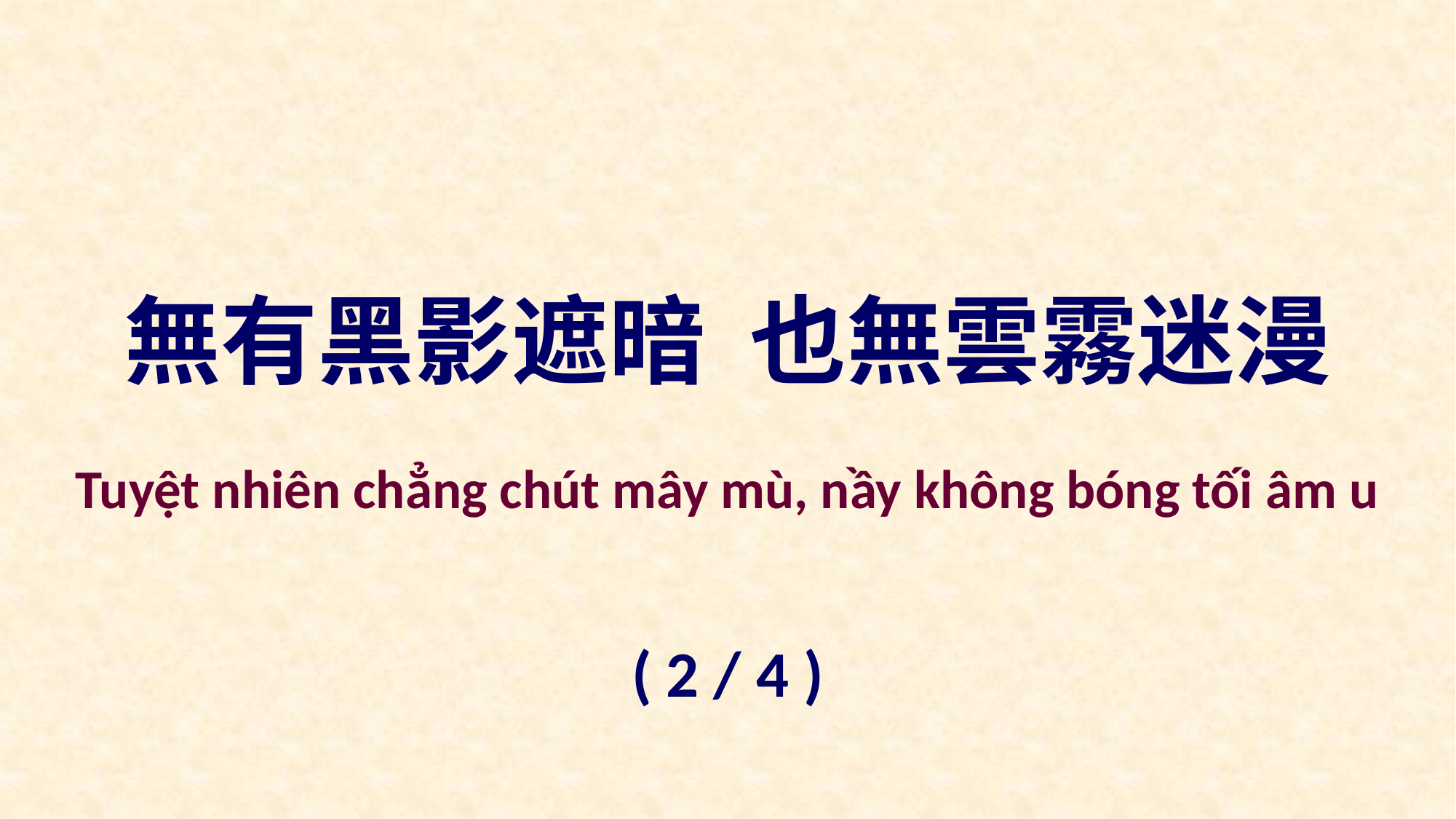

無有黑影遮暗  也無雲霧迷漫
Tuyệt nhiên chẳng chút mây mù, nầy không bóng tối âm u
( 2 / 4 )